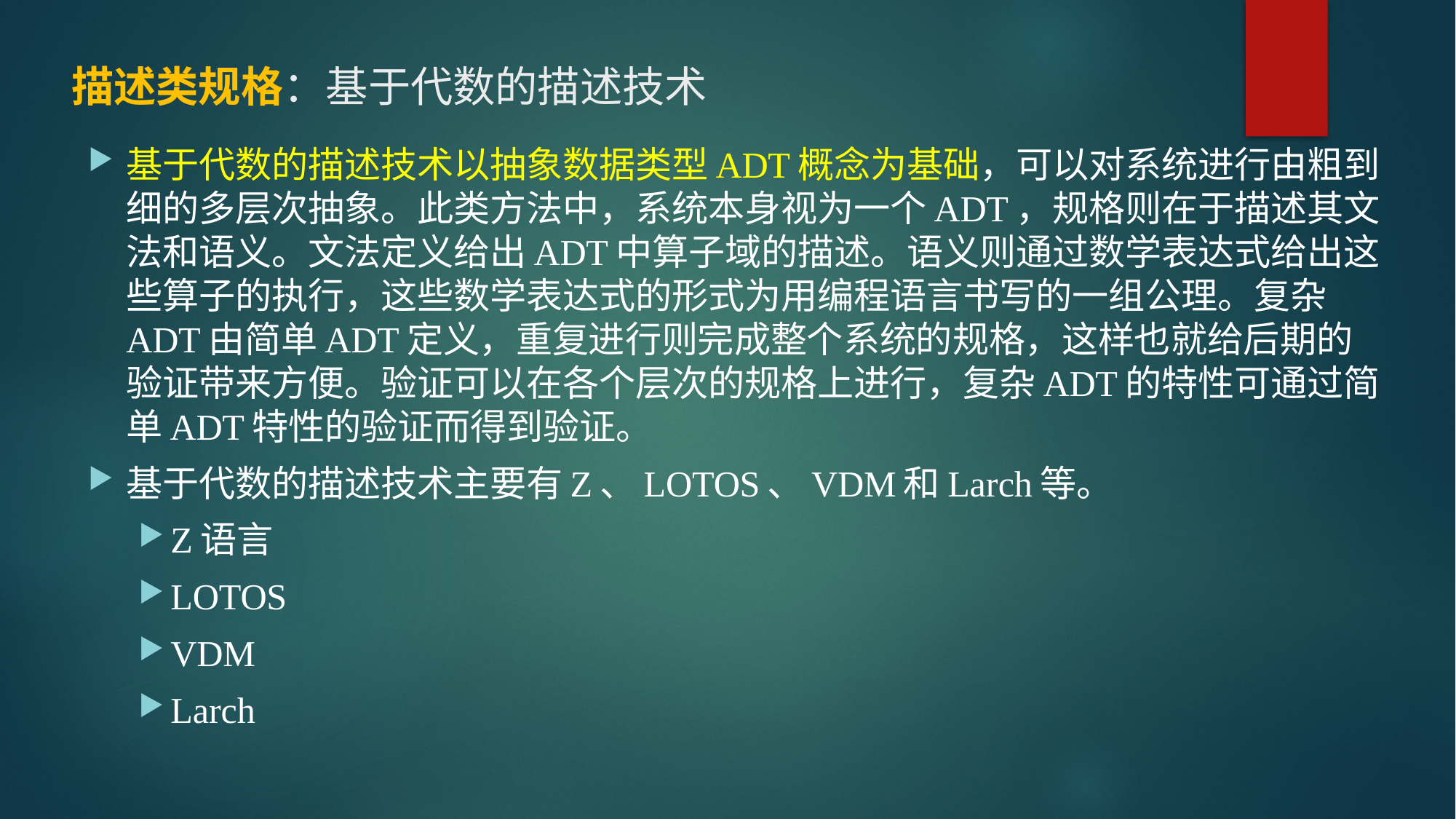

# 描述类规格：基于代数的描述技术
基于代数的描述技术以抽象数据类型ADT概念为基础，可以对系统进行由粗到细的多层次抽象。此类方法中，系统本身视为一个ADT，规格则在于描述其文法和语义。文法定义给出ADT中算子域的描述。语义则通过数学表达式给出这些算子的执行，这些数学表达式的形式为用编程语言书写的一组公理。复杂ADT由简单ADT定义，重复进行则完成整个系统的规格，这样也就给后期的验证带来方便。验证可以在各个层次的规格上进行，复杂ADT的特性可通过简单ADT特性的验证而得到验证。
基于代数的描述技术主要有Z、LOTOS、VDM和Larch等。
Z语言
LOTOS
VDM
Larch